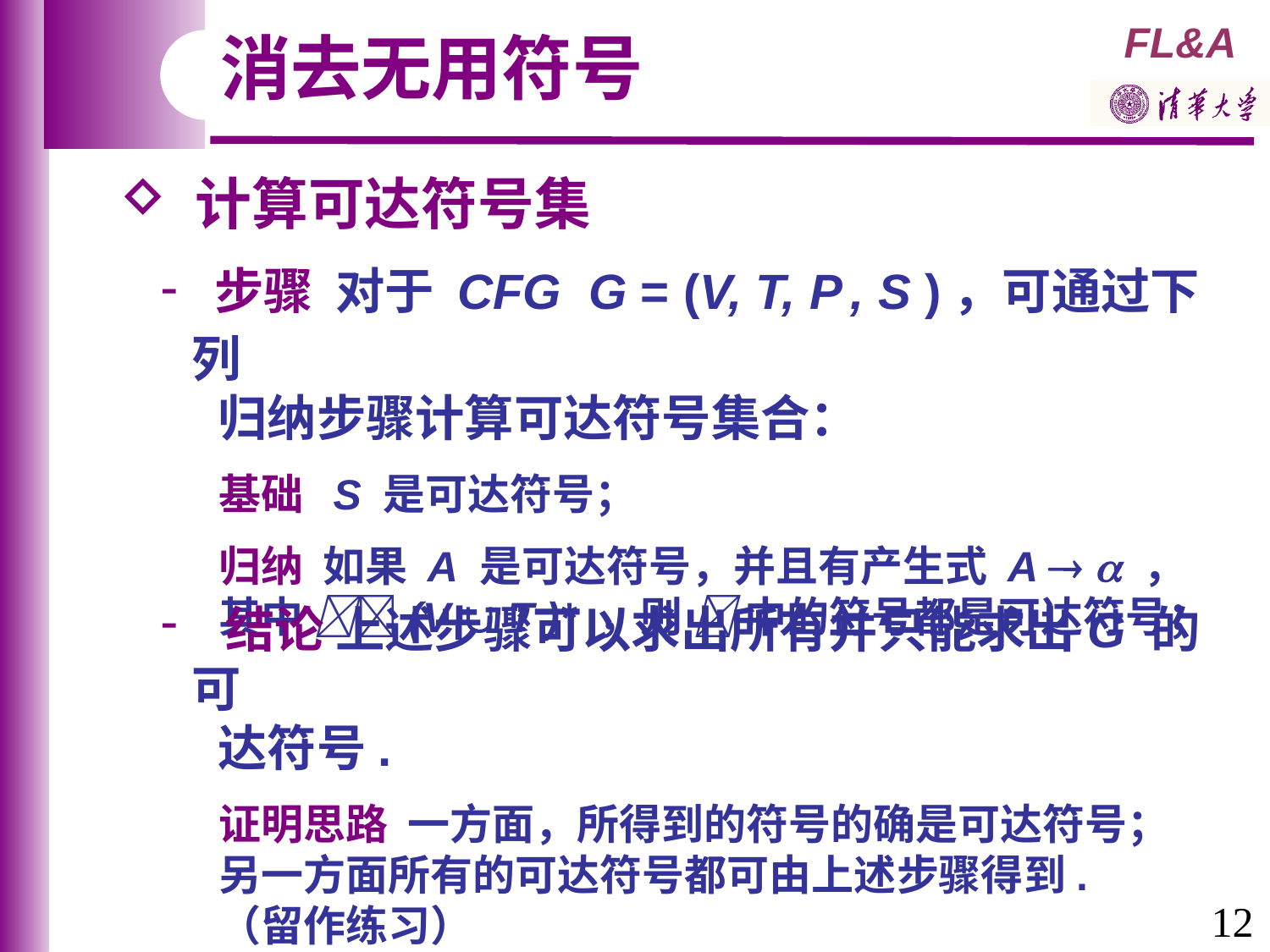

消去无用符号
 计算可达符号集
 步骤  对于 CFG  G = (V, T, P , S )，可通过下列
    归纳步骤计算可达符号集合：

     基础  S 是可达符号；

     归纳  如果 A 是可达符号，并且有产生式 A → α ，
     其中 α∈(V ∪ T )* ，则 α 中的符号都是可达符号；
  结论 上述步骤可以求出所有并只能求出G 的可
    达符号.

     证明思路  一方面，所得到的符号的确是可达符号；
     另一方面所有的可达符号都可由上述步骤得到.
     （留作练习）
12